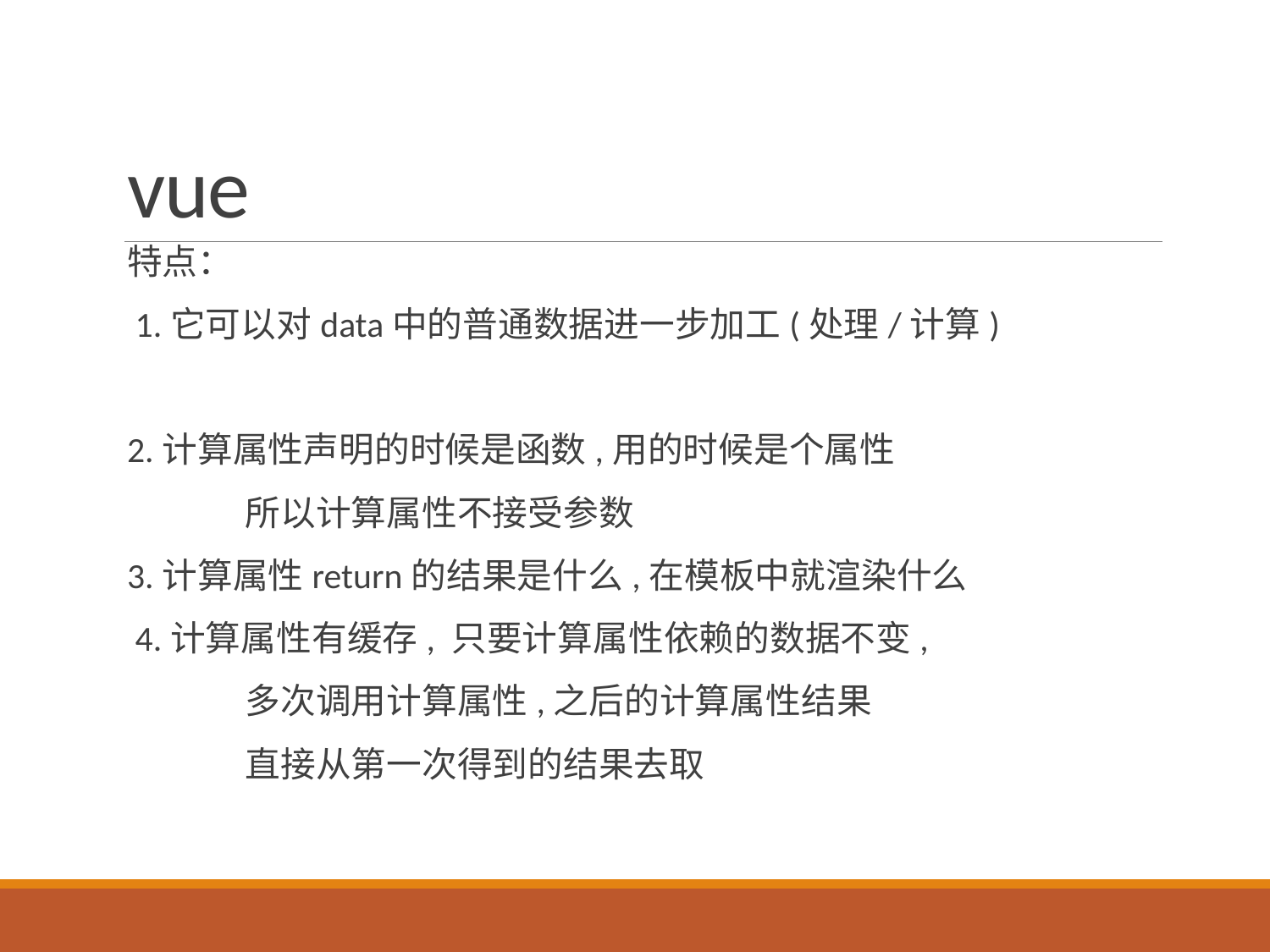

# vue
特点：
 1.它可以对data中的普通数据进一步加工(处理/计算)

2.计算属性声明的时候是函数,用的时候是个属性
              所以计算属性不接受参数
3.计算属性return的结果是什么,在模板中就渲染什么
 4.计算属性有缓存, 只要计算属性依赖的数据不变,
              多次调用计算属性,之后的计算属性结果
              直接从第一次得到的结果去取